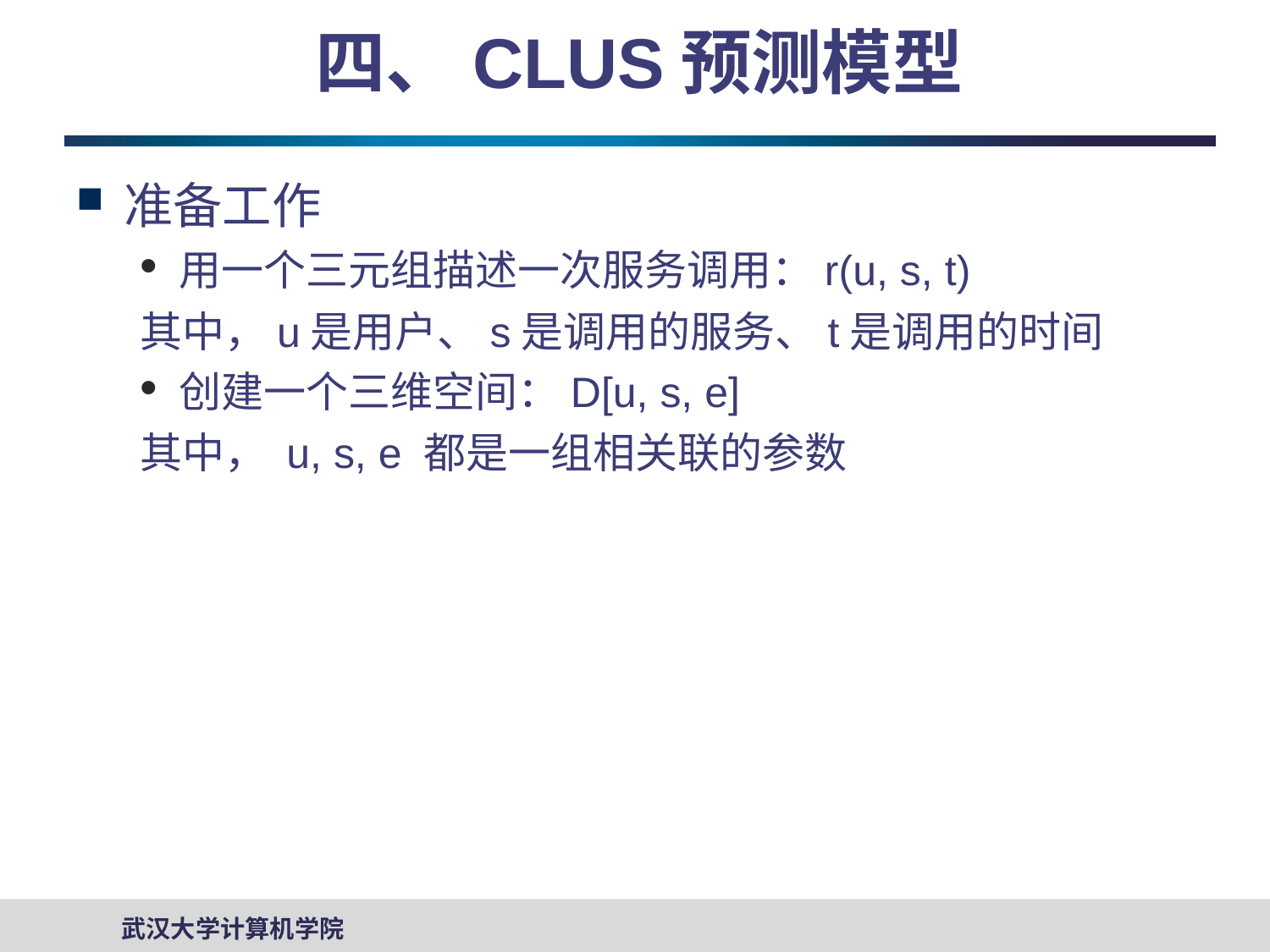

# 四、CLUS预测模型
准备工作
用一个三元组描述一次服务调用：r(u, s, t)
其中，u是用户、s是调用的服务、t是调用的时间
创建一个三维空间：D[u, s, e]
其中， u, s, e 都是一组相关联的参数